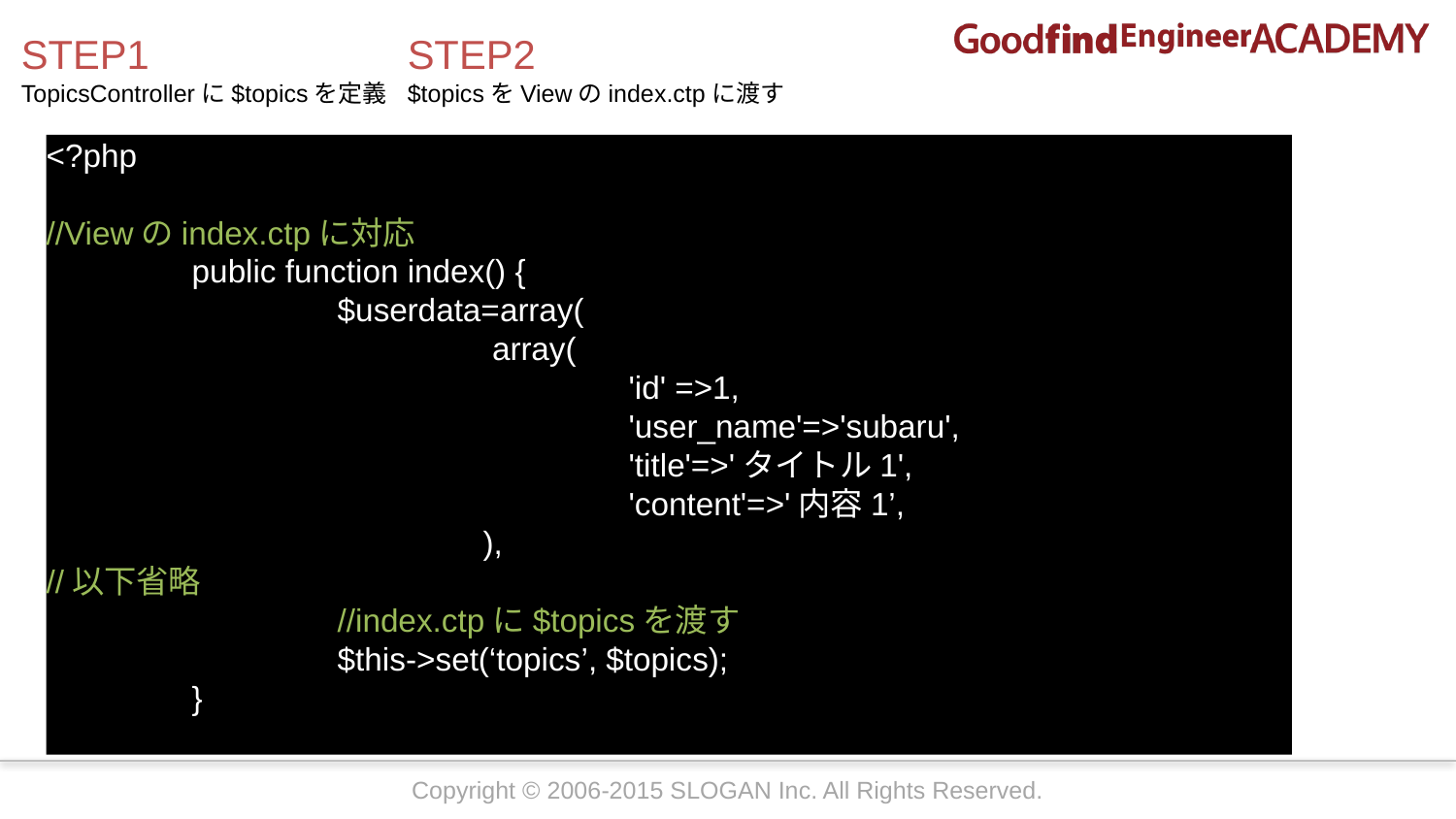

STEP1
TopicsControllerに$topicsを定義
STEP2
$topicsをViewのindex.ctpに渡す
<?php

//Viewのindex.ctpに対応
	public function index() {
		$userdata=array(
   			 array(
				'id' =>1,
        				'user_name'=>'subaru',
        				'title'=>'タイトル1',
        				'content'=>'内容1’,
			),
//以下省略
		//index.ctpに$topicsを渡す
		$this->set(‘topics’, $topics);
	}